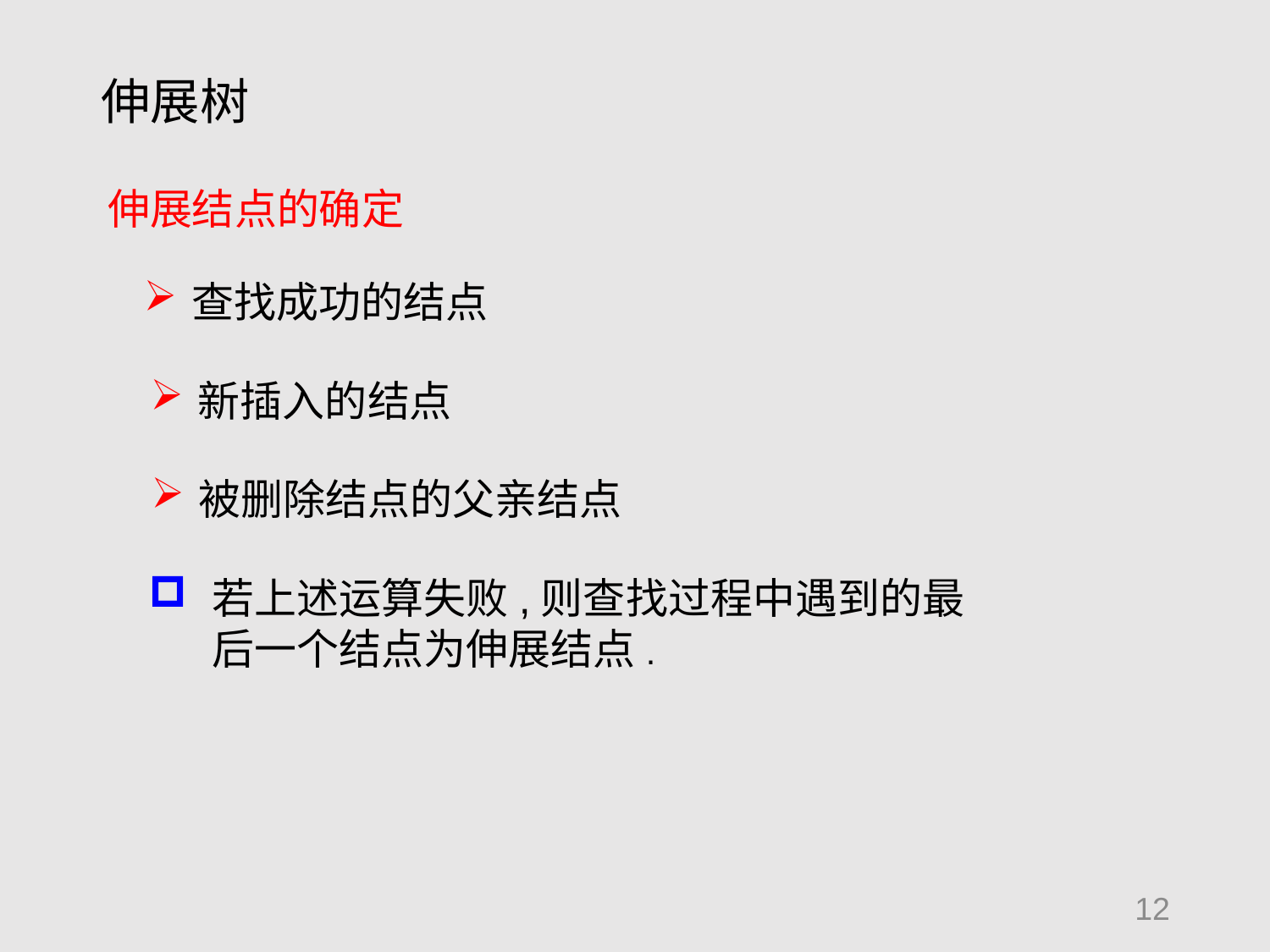

伸展树
伸展结点的确定
查找成功的结点
新插入的结点
被删除结点的父亲结点
若上述运算失败,则查找过程中遇到的最后一个结点为伸展结点.
12